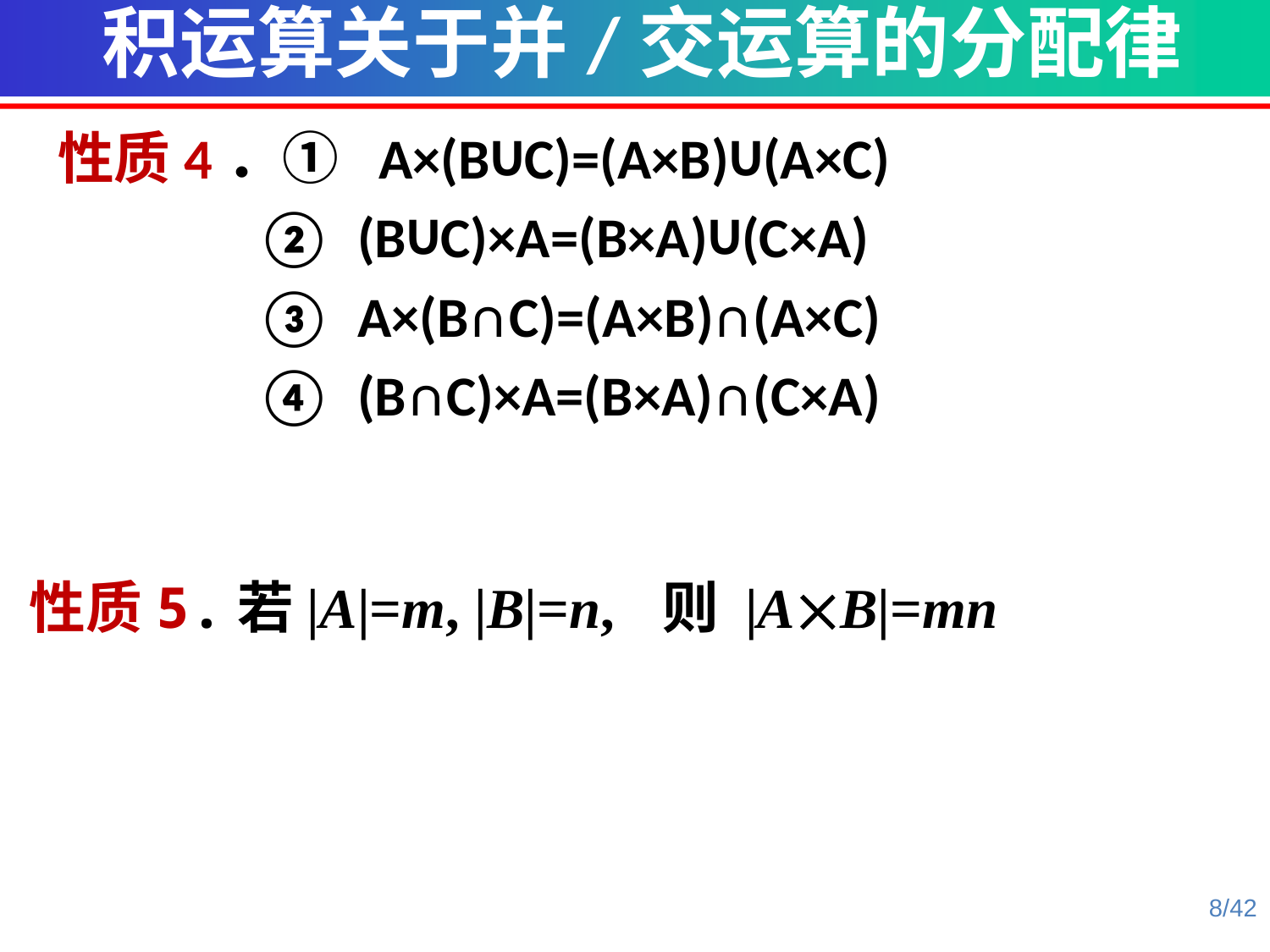

积运算关于并/交运算的分配律
性质4．①  A×(B∪C)=(A×B)∪(A×C)
  	 ②  (B∪C)×A=(B×A)∪(C×A)
 	 ③  A×(B∩C)=(A×B)∩(A×C)
	 ④  (B∩C)×A=(B×A)∩(C×A)
性质5.若|A|=m, |B|=n, 则 |A×B|=mn
8/42